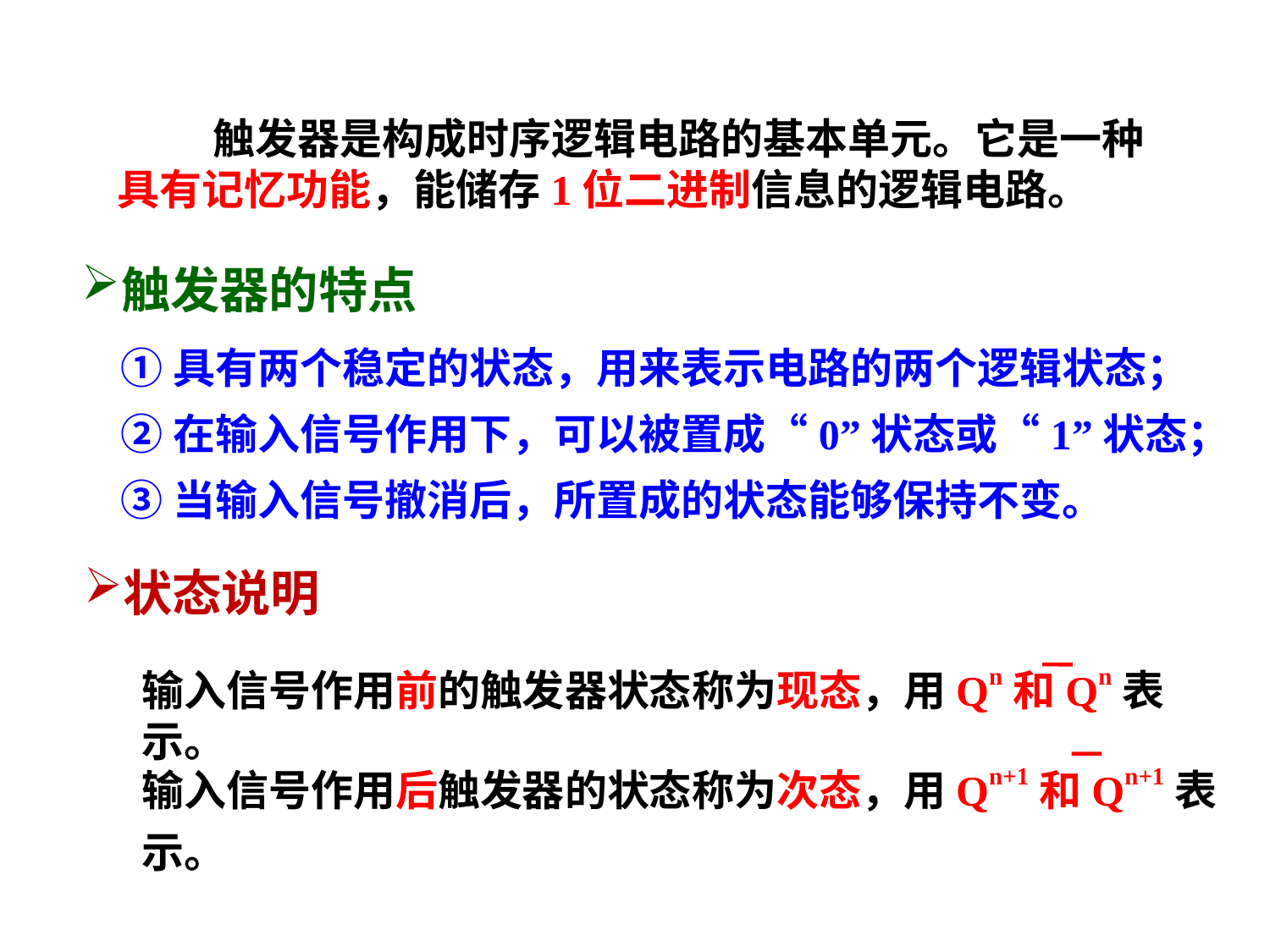

触发器是构成时序逻辑电路的基本单元。它是一种具有记忆功能，能储存1位二进制信息的逻辑电路。
触发器的特点
①具有两个稳定的状态，用来表示电路的两个逻辑状态；
②在输入信号作用下，可以被置成“0”状态或“1”状态；
③当输入信号撤消后，所置成的状态能够保持不变。
状态说明
输入信号作用前的触发器状态称为现态，用Qn和Qn表示。

输入信号作用后触发器的状态称为次态，用Qn+1和Qn+1表示。